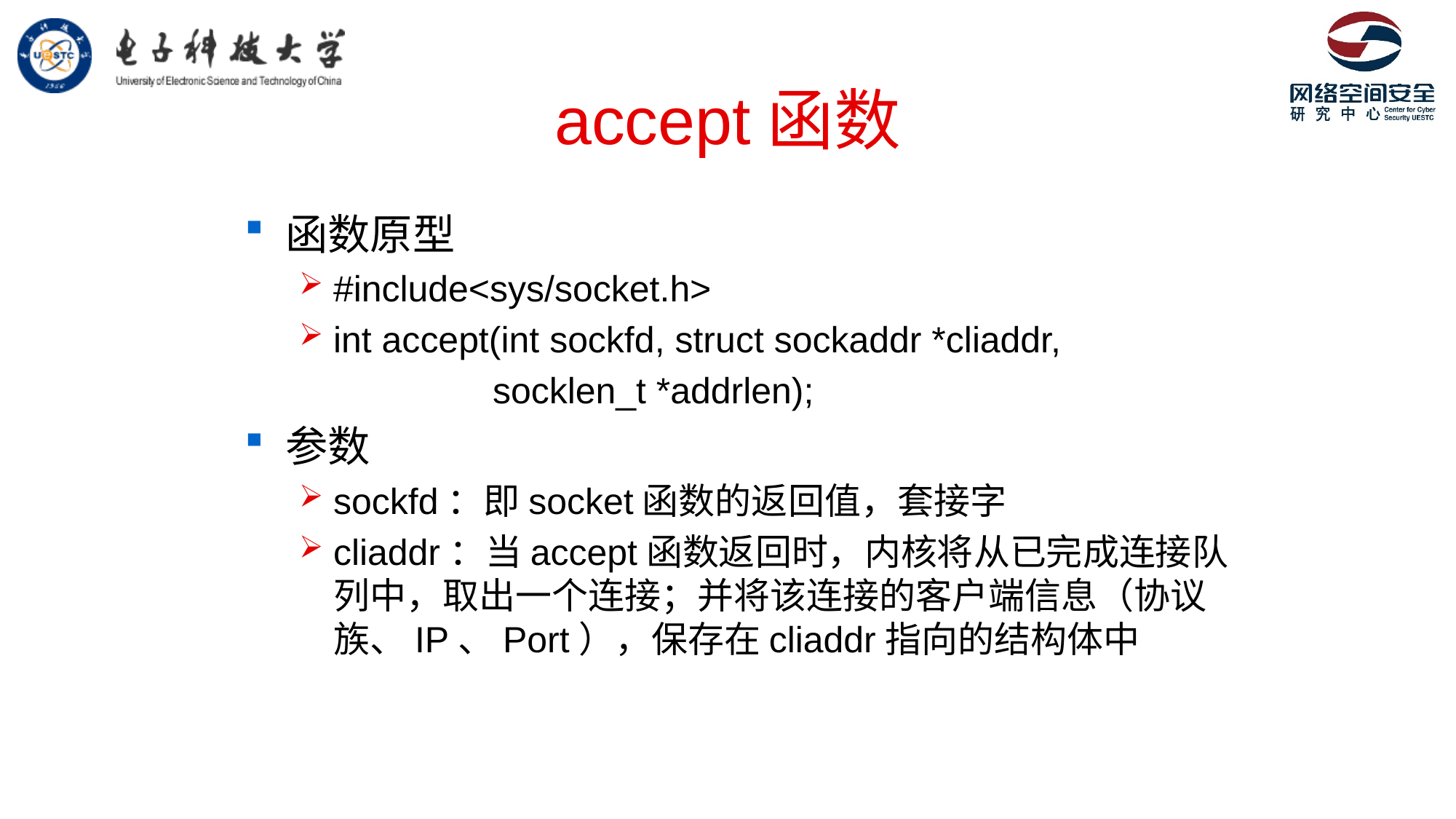

# accept函数
函数原型
#include<sys/socket.h>
int accept(int sockfd, struct sockaddr *cliaddr,
                   socklen_t *addrlen);
参数
sockfd：即socket函数的返回值，套接字
cliaddr：当accept函数返回时，内核将从已完成连接队列中，取出一个连接；并将该连接的客户端信息（协议族、IP、Port），保存在cliaddr指向的结构体中